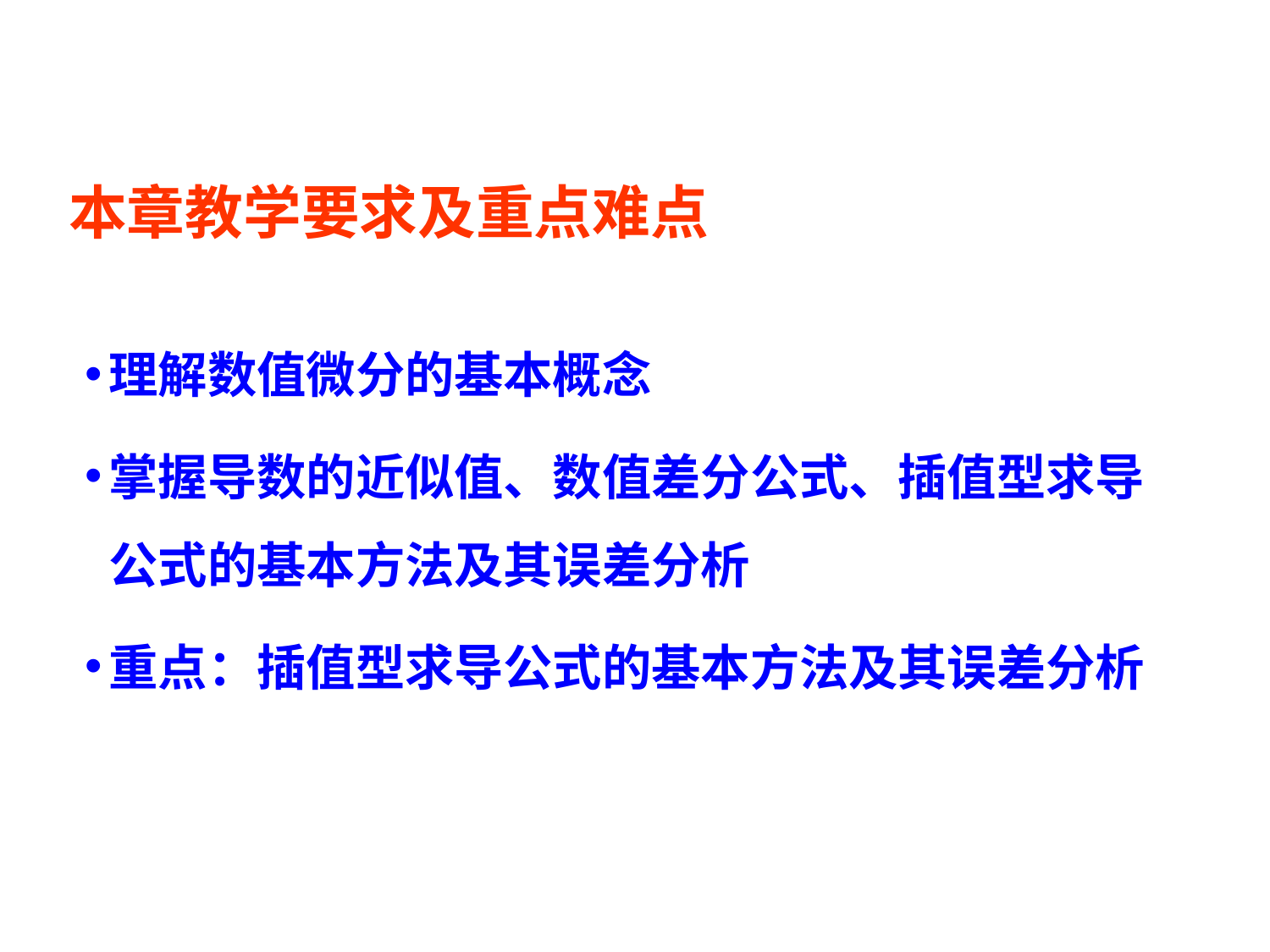

# 本章教学要求及重点难点
理解数值微分的基本概念
掌握导数的近似值、数值差分公式、插值型求导公式的基本方法及其误差分析
重点：插值型求导公式的基本方法及其误差分析